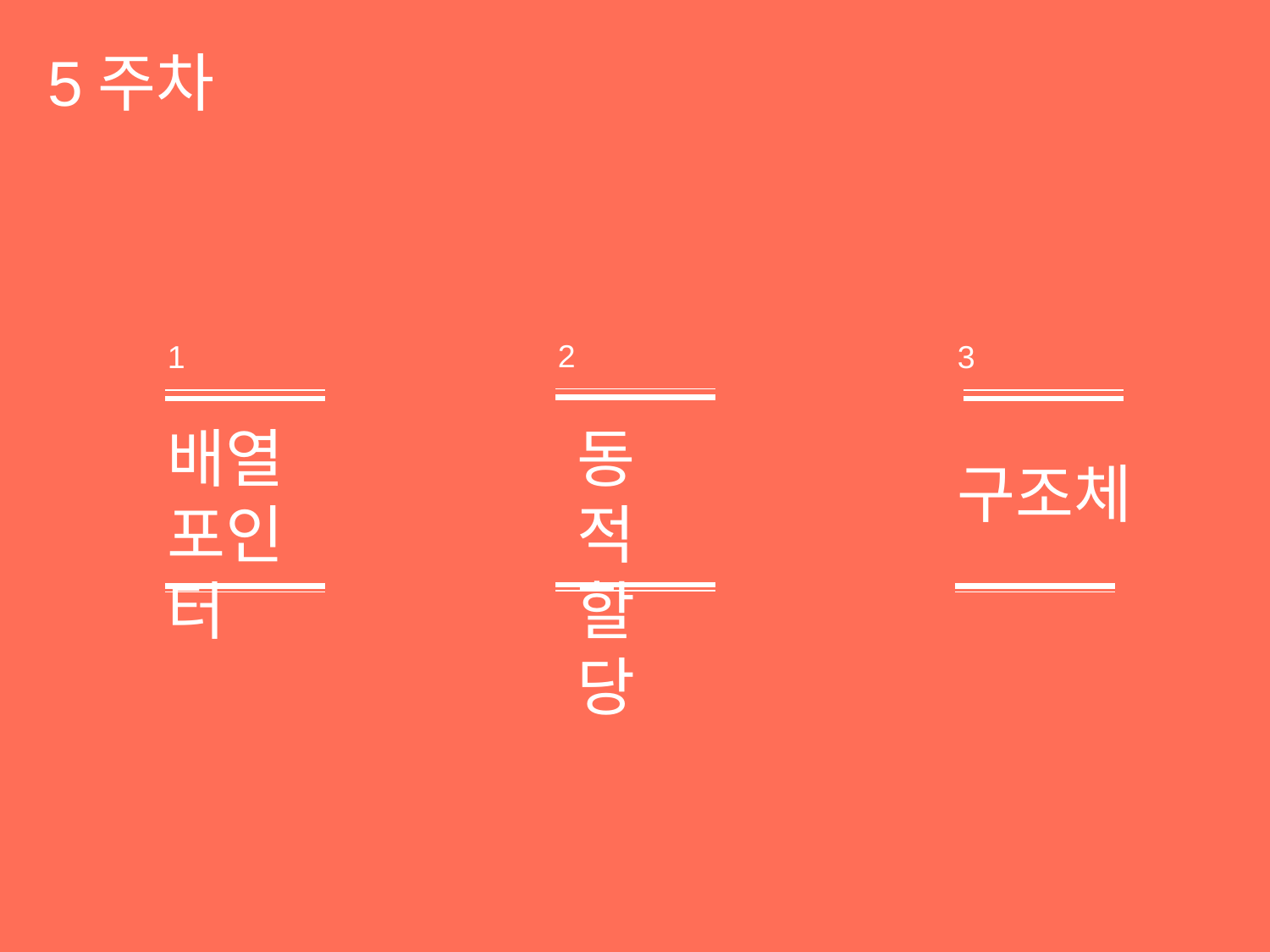

5주차
2
1
3
동적
할당
배열 포인터
구조체